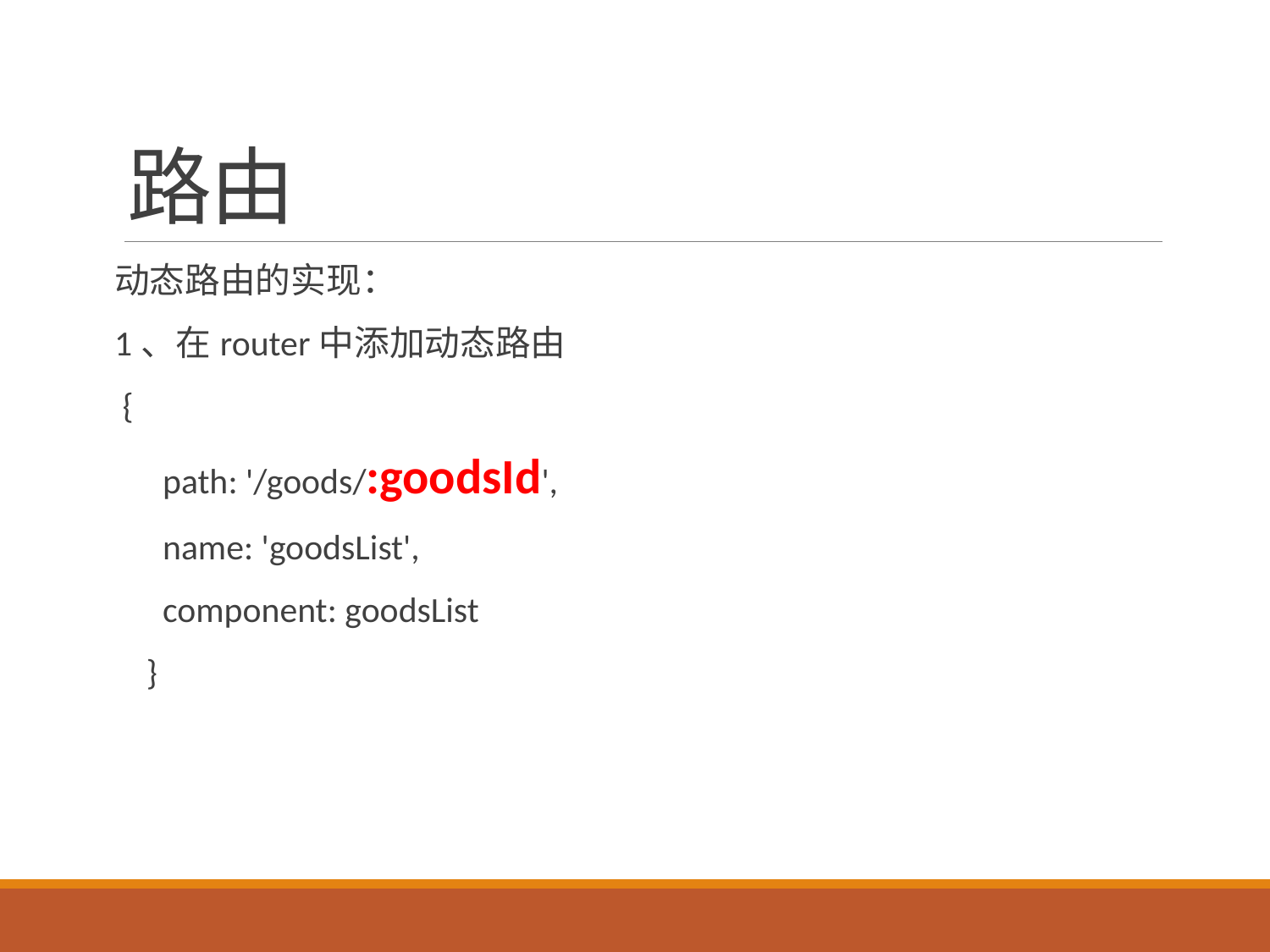

# 路由
动态路由的实现：
1、在router中添加动态路由
 {
      path: '/goods/:goodsId',
      name: 'goodsList',
      component: goodsList
    }